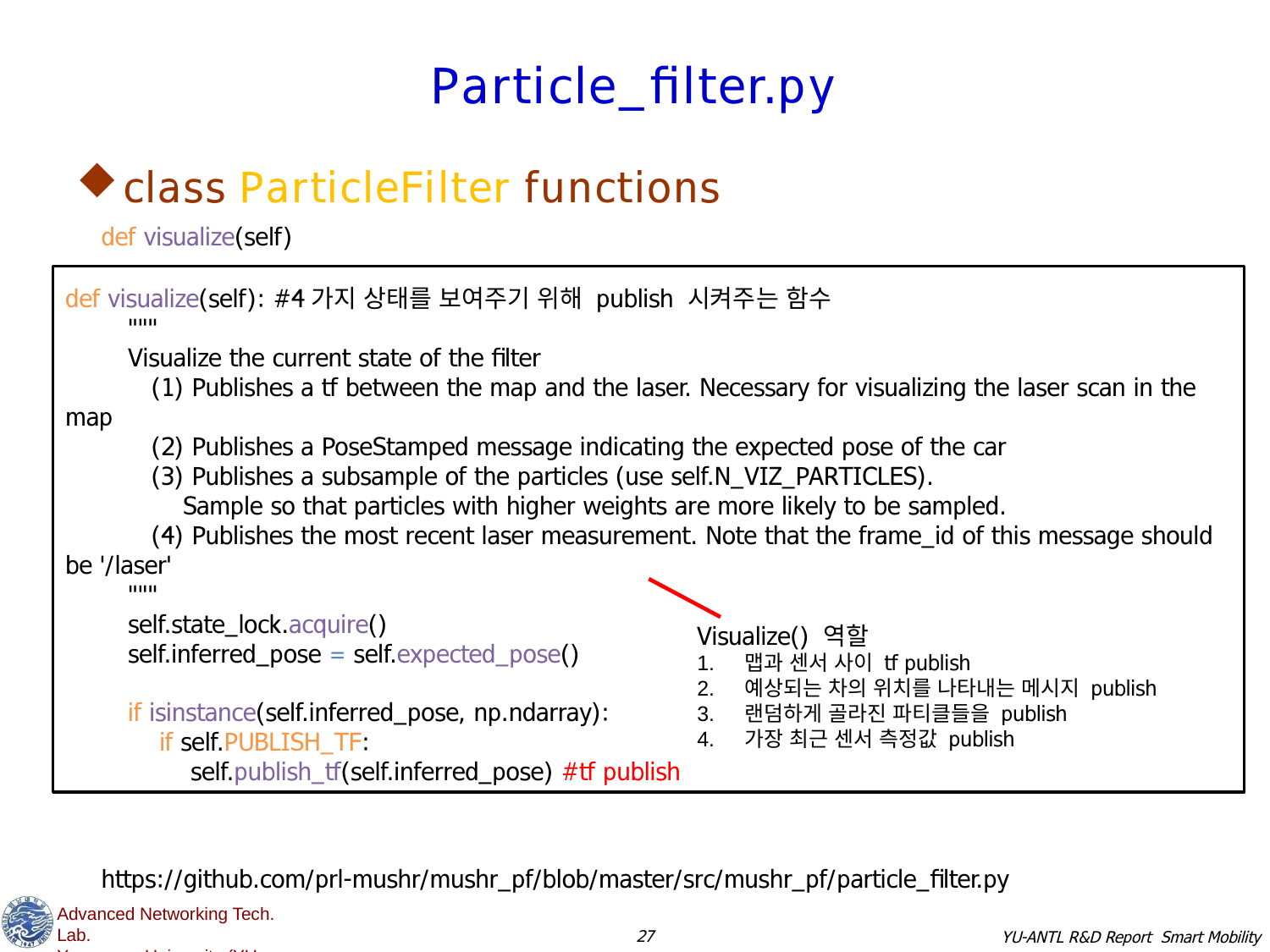

# Particle_filter.py
class ParticleFilter functions
def visualize(self)

def visualize(self): #4가지 상태를 보여주기 위해 publish 시켜주는 함수
        """
        Visualize the current state of the filter
           (1) Publishes a tf between the map and the laser. Necessary for visualizing the laser scan in the map
           (2) Publishes a PoseStamped message indicating the expected pose of the car
           (3) Publishes a subsample of the particles (use self.N_VIZ_PARTICLES).
               Sample so that particles with higher weights are more likely to be sampled.
           (4) Publishes the most recent laser measurement. Note that the frame_id of this message should be '/laser'
        """
        self.state_lock.acquire()
        self.inferred_pose = self.expected_pose()

        if isinstance(self.inferred_pose, np.ndarray):
            if self.PUBLISH_TF:
                self.publish_tf(self.inferred_pose) #tf publish
Visualize() 역할
맵과 센서 사이 tf publish
예상되는 차의 위치를 나타내는 메시지 publish
랜덤하게 골라진 파티클들을 publish
가장 최근 센서 측정값 publish

https://github.com/prl-mushr/mushr_pf/blob/master/src/mushr_pf/particle_filter.py